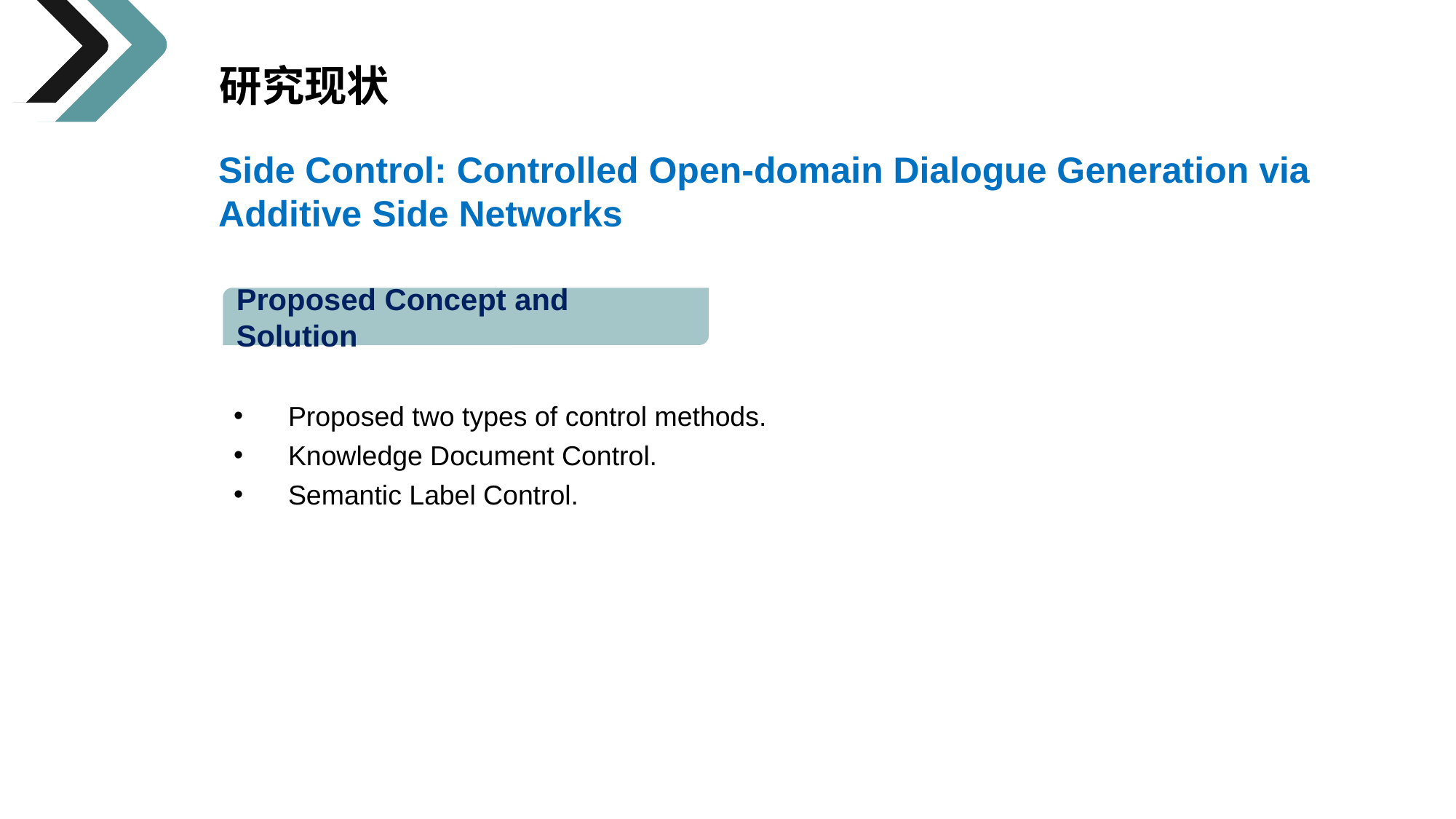

研究现状
Side Control: Controlled Open-domain Dialogue Generation via Additive Side Networks
Proposed Concept and Solution
Proposed two types of control methods.
Knowledge Document Control.
Semantic Label Control.